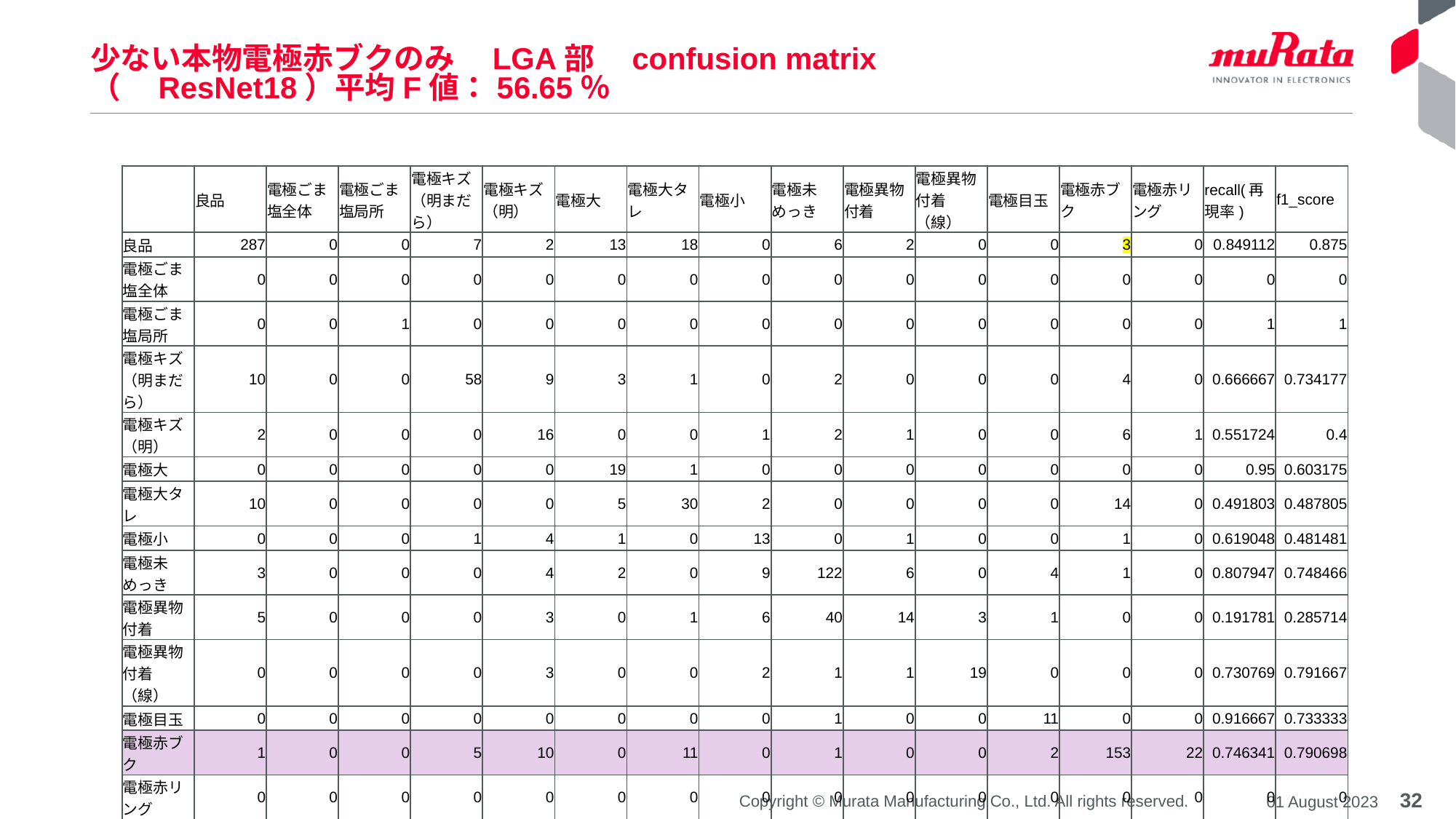

# 少ない本物電極赤ブクのみ　LGA部　confusion matrix　 （　ResNet18）平均F値：56.65％
|  | 良品 | 電極ごま塩全体 | 電極ごま塩局所 | 電極キズ（明まだら） | 電極キズ（明） | 電極大 | 電極大タレ | 電極小 | 電極未めっき | 電極異物付着 | 電極異物付着（線） | 電極目玉 | 電極赤ブク | 電極赤リング | recall(再現率) | f1\_score |
| --- | --- | --- | --- | --- | --- | --- | --- | --- | --- | --- | --- | --- | --- | --- | --- | --- |
| 良品 | 287 | 0 | 0 | 7 | 2 | 13 | 18 | 0 | 6 | 2 | 0 | 0 | 3 | 0 | 0.849112 | 0.875 |
| 電極ごま塩全体 | 0 | 0 | 0 | 0 | 0 | 0 | 0 | 0 | 0 | 0 | 0 | 0 | 0 | 0 | 0 | 0 |
| 電極ごま塩局所 | 0 | 0 | 1 | 0 | 0 | 0 | 0 | 0 | 0 | 0 | 0 | 0 | 0 | 0 | 1 | 1 |
| 電極キズ（明まだら） | 10 | 0 | 0 | 58 | 9 | 3 | 1 | 0 | 2 | 0 | 0 | 0 | 4 | 0 | 0.666667 | 0.734177 |
| 電極キズ（明） | 2 | 0 | 0 | 0 | 16 | 0 | 0 | 1 | 2 | 1 | 0 | 0 | 6 | 1 | 0.551724 | 0.4 |
| 電極大 | 0 | 0 | 0 | 0 | 0 | 19 | 1 | 0 | 0 | 0 | 0 | 0 | 0 | 0 | 0.95 | 0.603175 |
| 電極大タレ | 10 | 0 | 0 | 0 | 0 | 5 | 30 | 2 | 0 | 0 | 0 | 0 | 14 | 0 | 0.491803 | 0.487805 |
| 電極小 | 0 | 0 | 0 | 1 | 4 | 1 | 0 | 13 | 0 | 1 | 0 | 0 | 1 | 0 | 0.619048 | 0.481481 |
| 電極未めっき | 3 | 0 | 0 | 0 | 4 | 2 | 0 | 9 | 122 | 6 | 0 | 4 | 1 | 0 | 0.807947 | 0.748466 |
| 電極異物付着 | 5 | 0 | 0 | 0 | 3 | 0 | 1 | 6 | 40 | 14 | 3 | 1 | 0 | 0 | 0.191781 | 0.285714 |
| 電極異物付着（線） | 0 | 0 | 0 | 0 | 3 | 0 | 0 | 2 | 1 | 1 | 19 | 0 | 0 | 0 | 0.730769 | 0.791667 |
| 電極目玉 | 0 | 0 | 0 | 0 | 0 | 0 | 0 | 0 | 1 | 0 | 0 | 11 | 0 | 0 | 0.916667 | 0.733333 |
| 電極赤ブク | 1 | 0 | 0 | 5 | 10 | 0 | 11 | 0 | 1 | 0 | 0 | 2 | 153 | 22 | 0.746341 | 0.790698 |
| 電極赤リング | 0 | 0 | 0 | 0 | 0 | 0 | 0 | 0 | 0 | 0 | 0 | 0 | 0 | 0 | 0 | 0 |
| precision | 0.902516 | 0 | 1 | 0.816901 | 0.313725 | 0.44186 | 0.483871 | 0.393939 | 0.697143 | 0.56 | 0.863636 | 0.611111 | 0.840659 | 0 | 0.725586 |  |